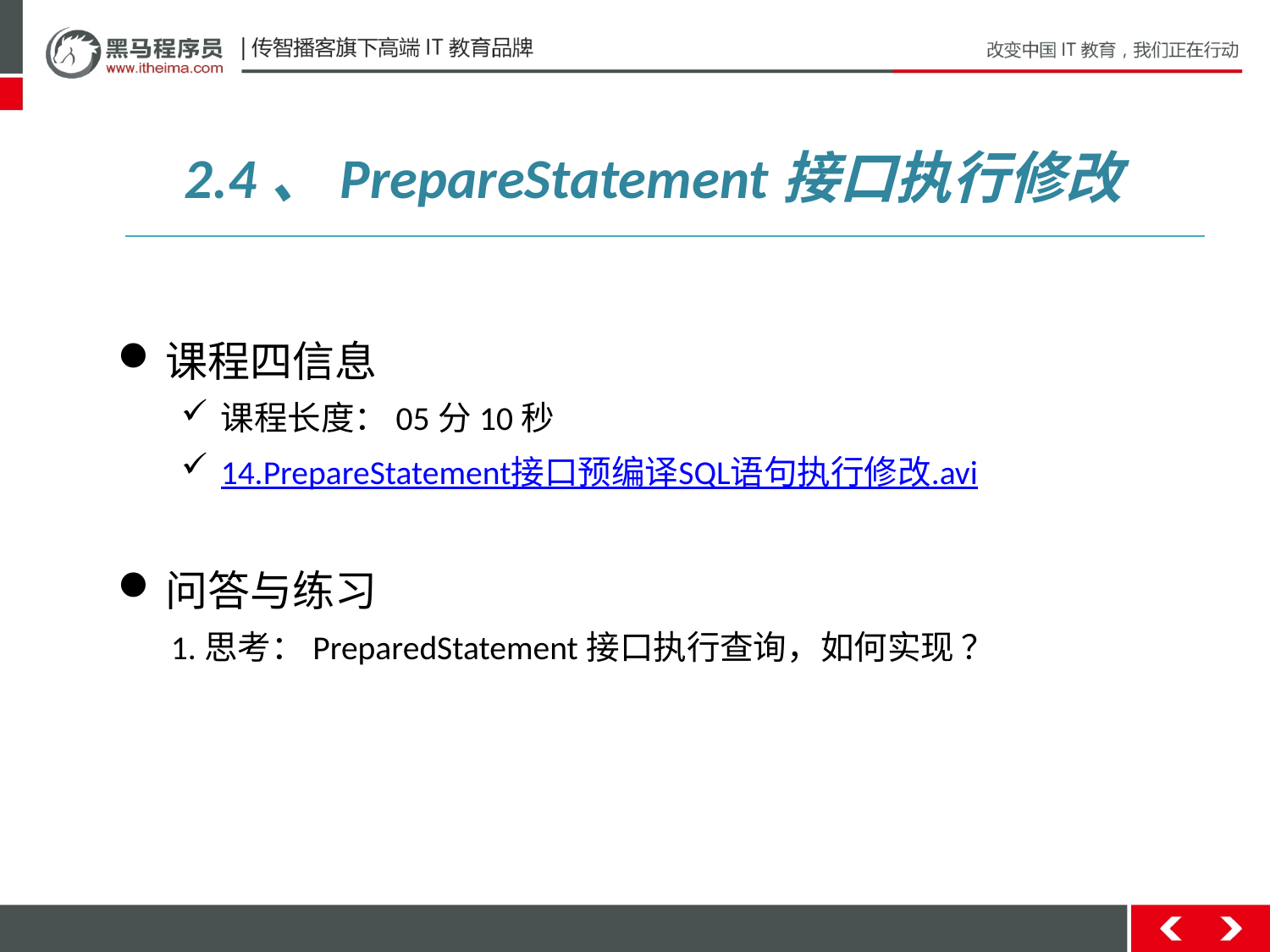

2.4、PrepareStatement接口执行修改

课程四信息
课程长度：05分10秒
14.PrepareStatement接口预编译SQL语句执行修改.avi

问答与练习
       1.思考：PreparedStatement接口执行查询，如何实现 ？